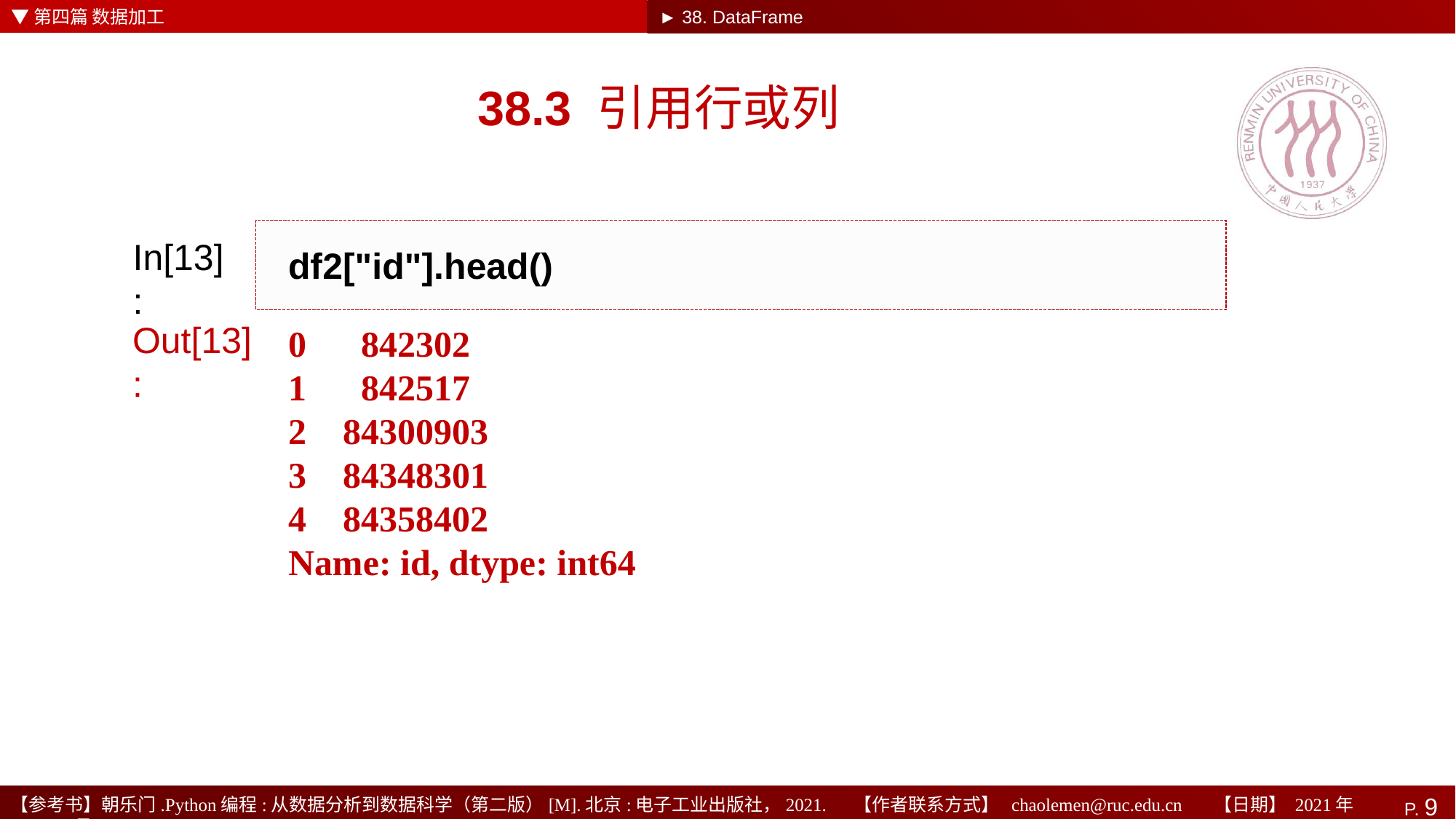

▼第四篇 数据加工
► 38. DataFrame
# 38.3 引用行或列
df2["id"].head()
In[13]:
0      842302
1      842517
2    84300903
3    84348301
4    84358402
Name: id, dtype: int64
Out[13]: